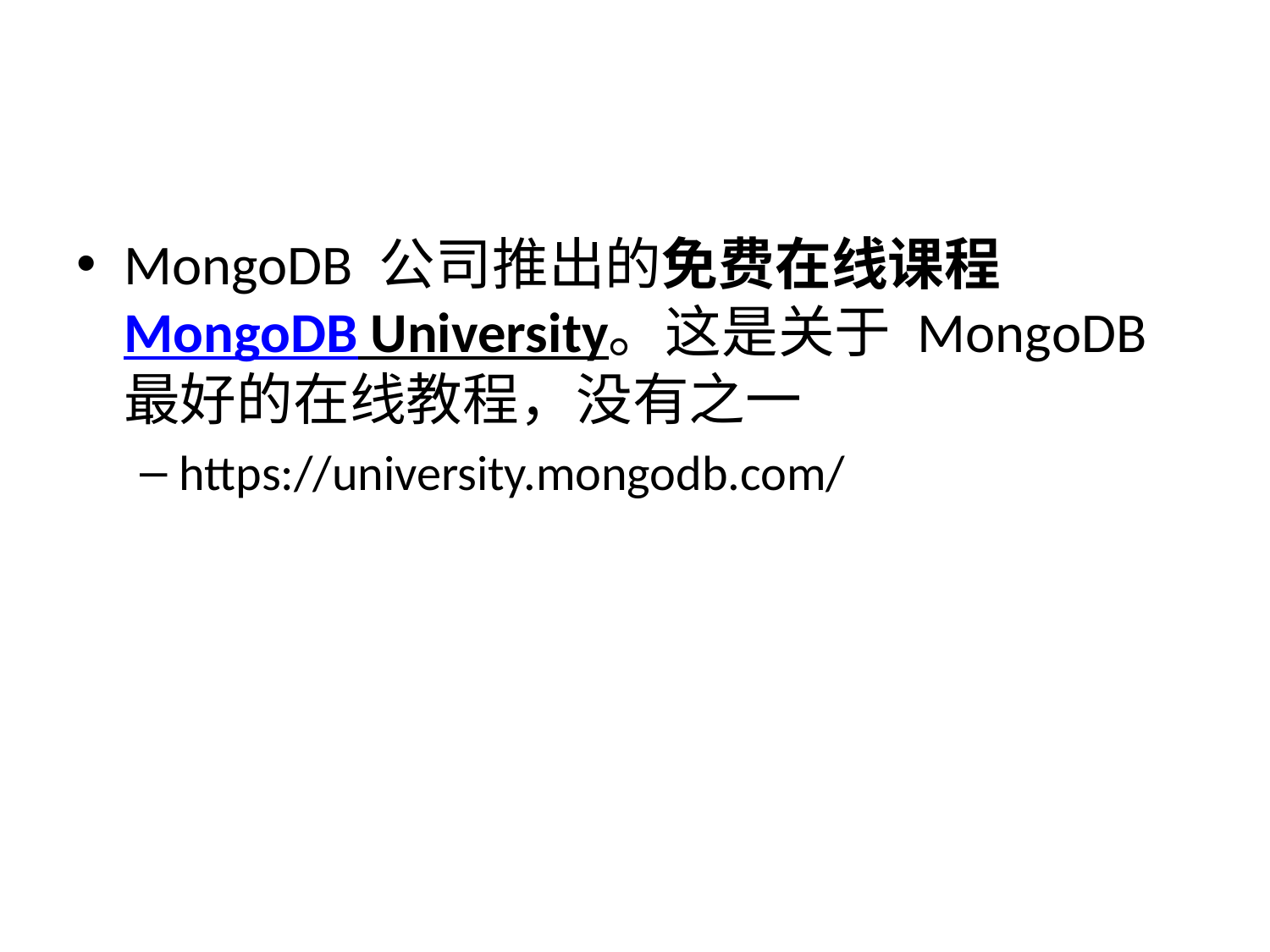

#
MongoDB 公司推出的免费在线课程 MongoDB University。这是关于 MongoDB 最好的在线教程，没有之一
https://university.mongodb.com/